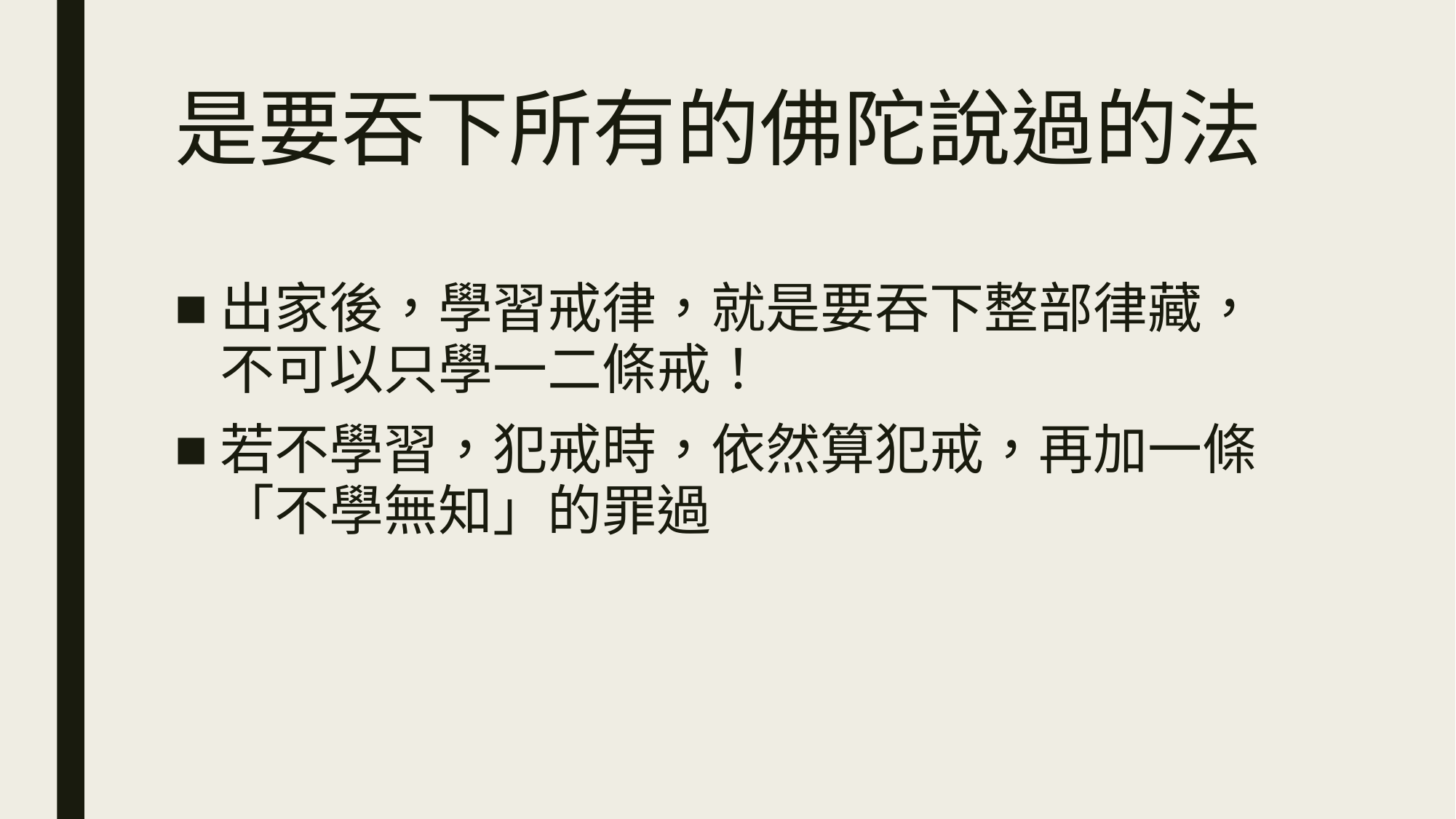

# 是要吞下所有的佛陀說過的法
出家後，學習戒律，就是要吞下整部律藏，不可以只學一二條戒！
若不學習，犯戒時，依然算犯戒，再加一條「不學無知」的罪過